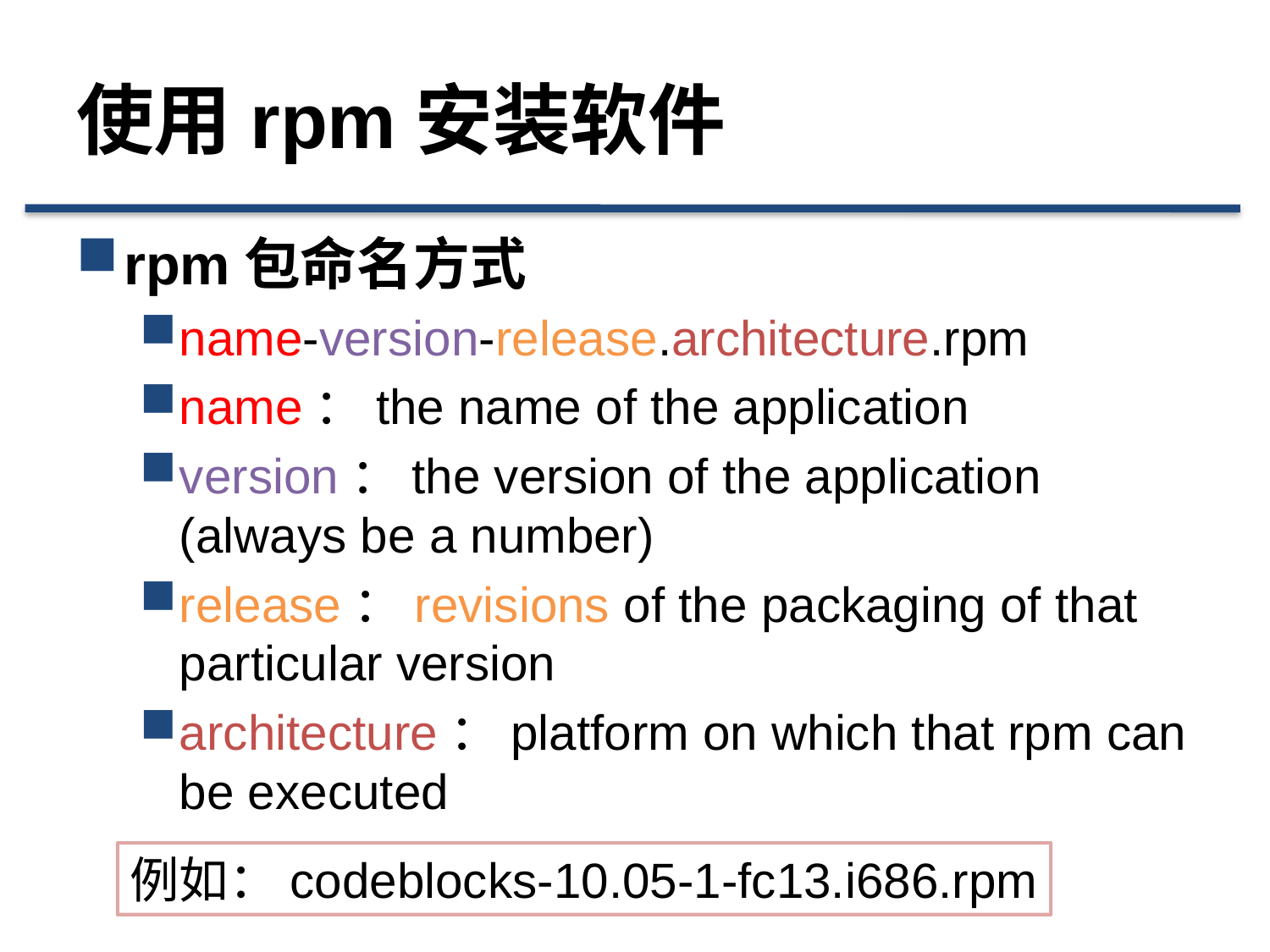

# 使用rpm安装软件
rpm包命名方式
name-version-release.architecture.rpm
name：the name of the application
version：the version of the application (always be a number)
release：revisions of the packaging of that particular version
architecture：platform on which that rpm can be executed
例如：codeblocks-10.05-1-fc13.i686.rpm